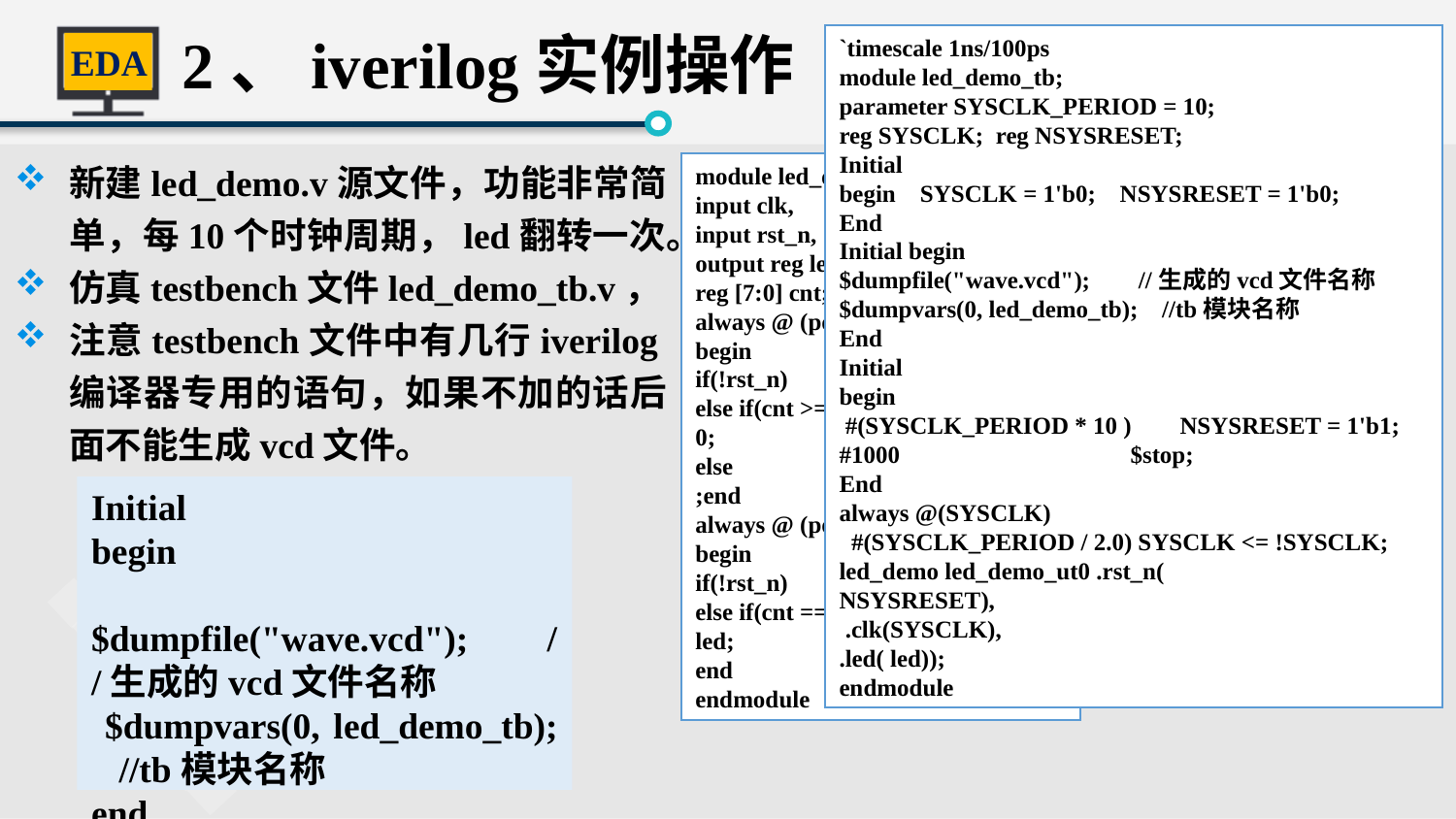

2、iverilog实例操作
`timescale 1ns/100ps
module led_demo_tb;
parameter SYSCLK_PERIOD = 10;
reg SYSCLK;  reg NSYSRESET;
Initial
begin    SYSCLK = 1'b0;    NSYSRESET = 1'b0;
End
Initial begin
$dumpfile("wave.vcd");        //生成的vcd文件名称    $dumpvars(0, led_demo_tb);    //tb模块名称
End
Initial
begin
 #(SYSCLK_PERIOD * 10 )        NSYSRESET = 1'b1;
#1000		$stop;
End
always @(SYSCLK)
  #(SYSCLK_PERIOD / 2.0) SYSCLK <= !SYSCLK;
led_demo led_demo_ut0 .rst_n(
NSYSRESET),
 .clk(SYSCLK),
.led( led));
endmodule
新建led_demo.v源文件，功能非常简单，每10个时钟周期，led翻转一次。
仿真testbench文件led_demo_tb.v，
注意testbench文件中有几行iverilog编译器专用的语句，如果不加的话后面不能生成vcd文件。

module led_demo(
input clk,
input rst_n,
output reg led);
reg [7:0] cnt;
always @ (posedge clk)
begin
if(!rst_n)	cnt <= 0;
else if(cnt >= 10)	cnt <= 0;
else 	cnt <= cnt + 1
;end
always @ (posedge clk)
begin
if(!rst_n)	led <= 0;
else if(cnt == 10)	led <= !led;
end
endmodule
Initial
begin
 $dumpfile("wave.vcd");        //生成的vcd文件名称
 $dumpvars(0, led_demo_tb);    //tb模块名称
end